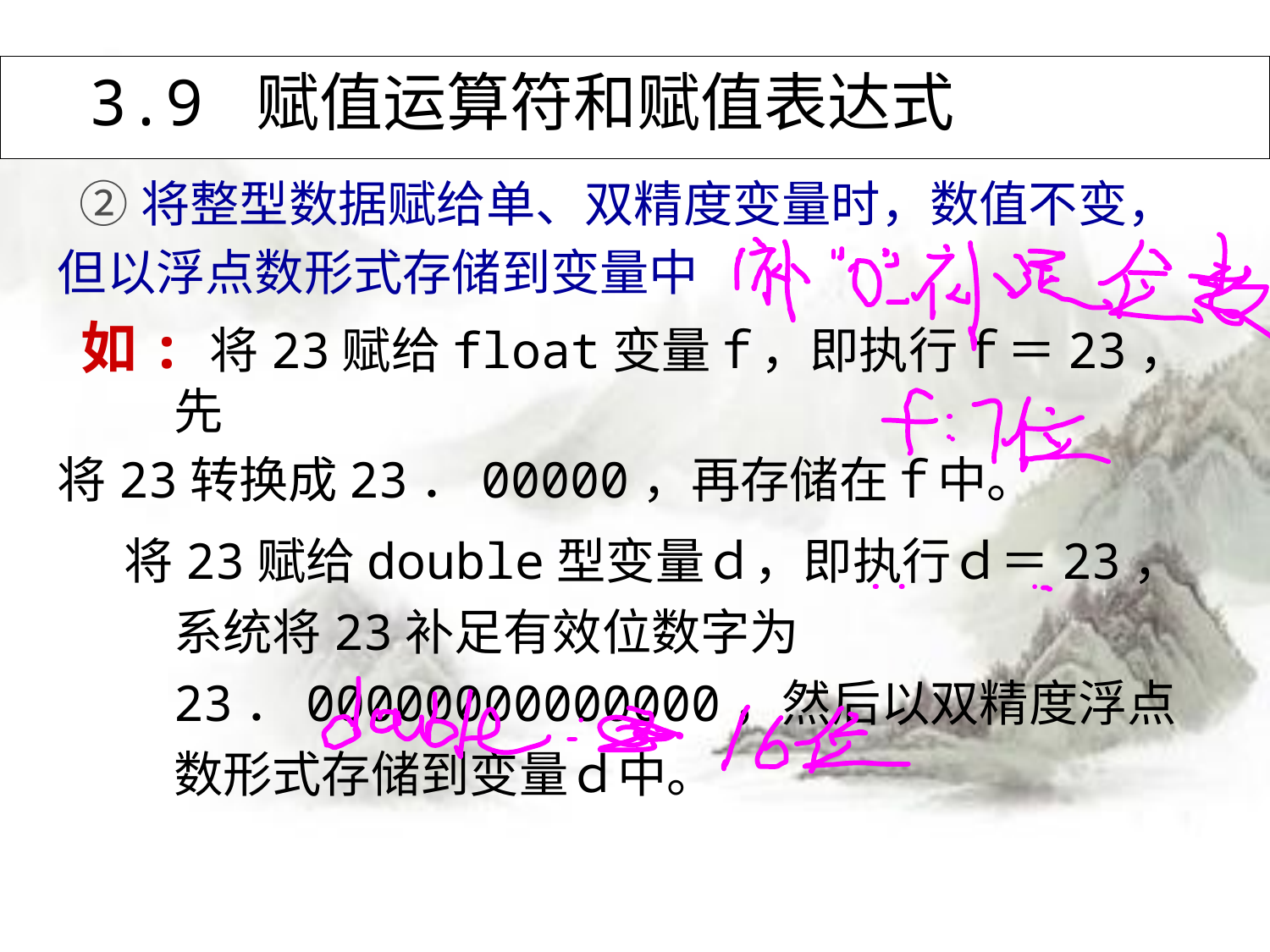

# 3.9 赋值运算符和赋值表达式
  ②将整型数据赋给单、双精度变量时，数值不变，
但以浮点数形式存储到变量中
 如: 将23赋给float变量ｆ，即执行ｆ＝23，先
将23转换成23．00000，再存储在ｆ中。
     将23赋给double型变量ｄ，即执行ｄ＝23，系统将23补足有效位数字为23．00000000000000，然后以双精度浮点数形式存储到变量ｄ中。